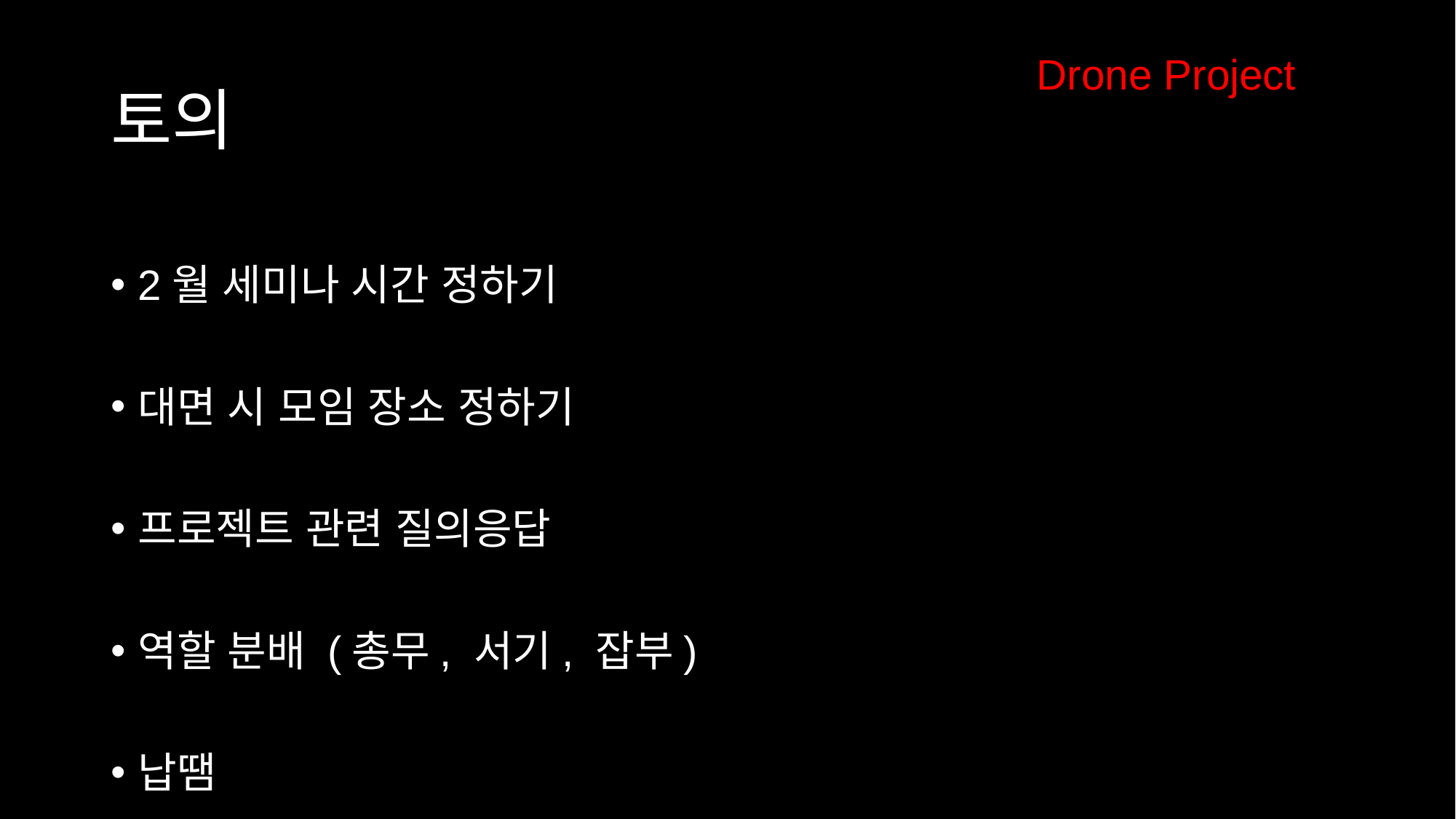

# 토의

2월 세미나 시간 정하기

대면 시 모임 장소 정하기

프로젝트 관련 질의응답

역할 분배 (총무, 서기, 잡부)

납땜